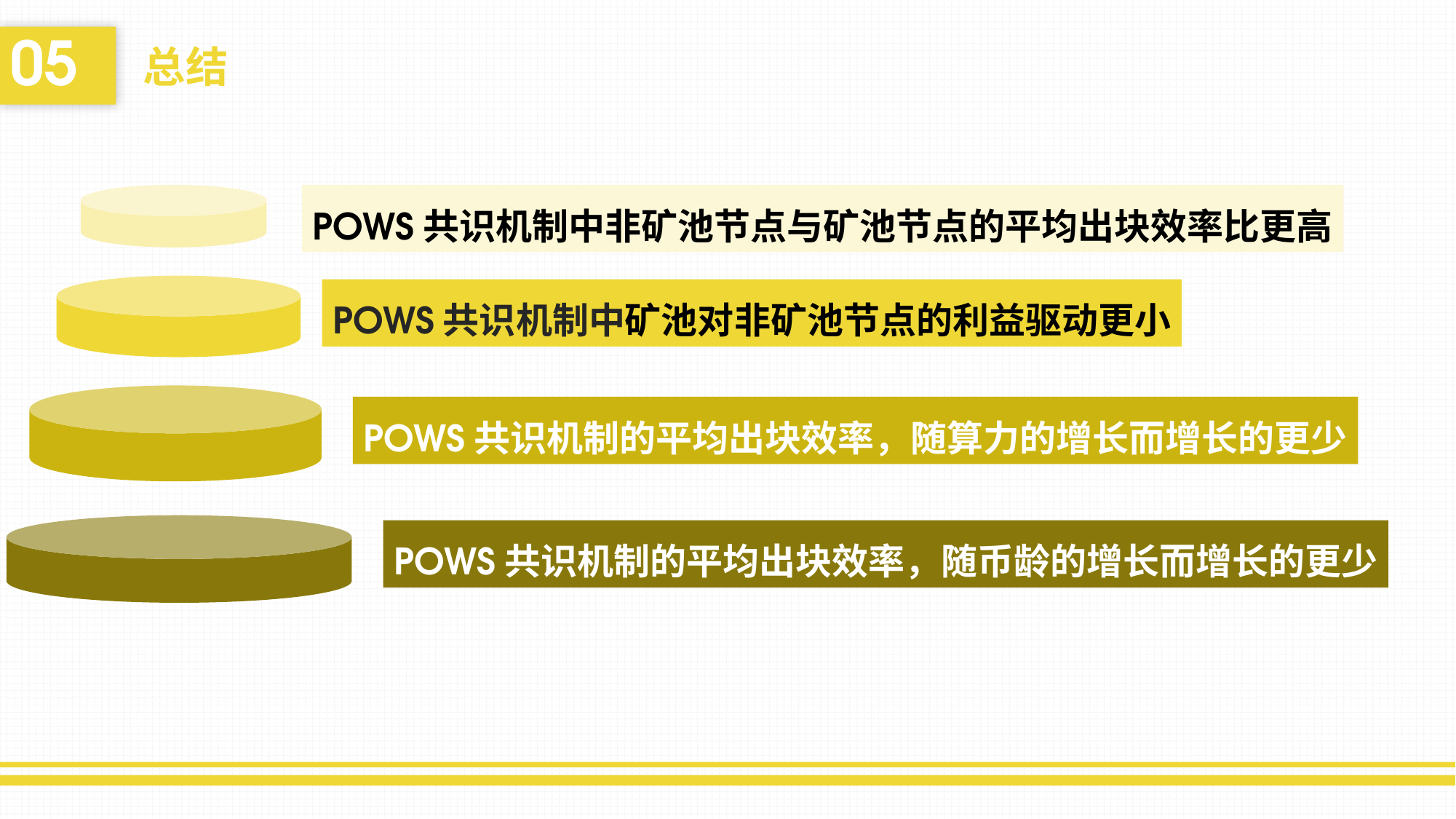

05
总结

POWS共识机制中非矿池节点与矿池节点的平均出块效率比更高

POWS共识机制中矿池对非矿池节点的利益驱动更小

POWS共识机制的平均出块效率，随算力的增长而增长的更少

POWS共识机制的平均出块效率，随币龄的增长而增长的更少